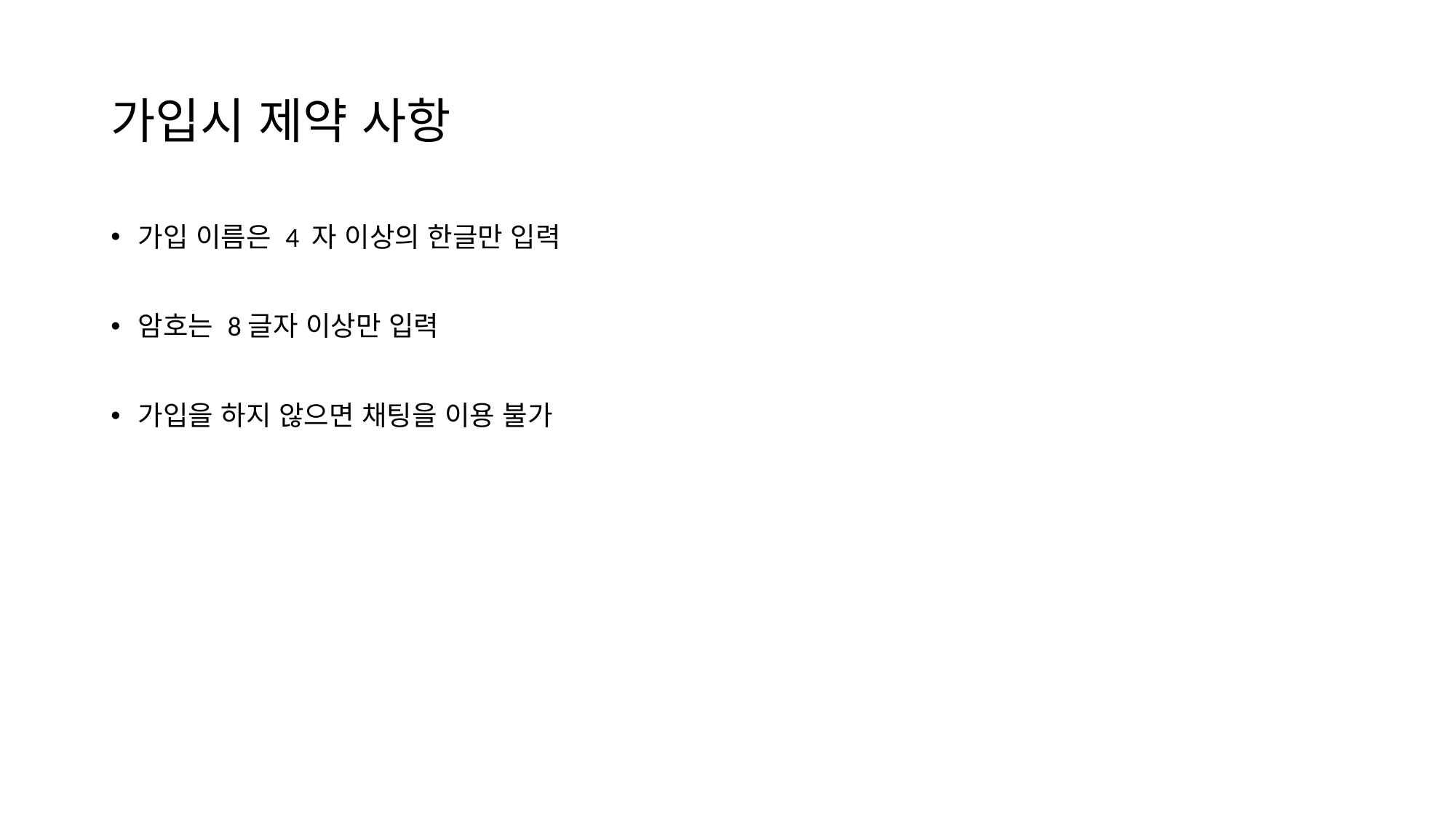

# 가입시 제약 사항
가입 이름은 4 자 이상의 한글만 입력

암호는 8글자 이상만 입력

가입을 하지 않으면 채팅을 이용 불가